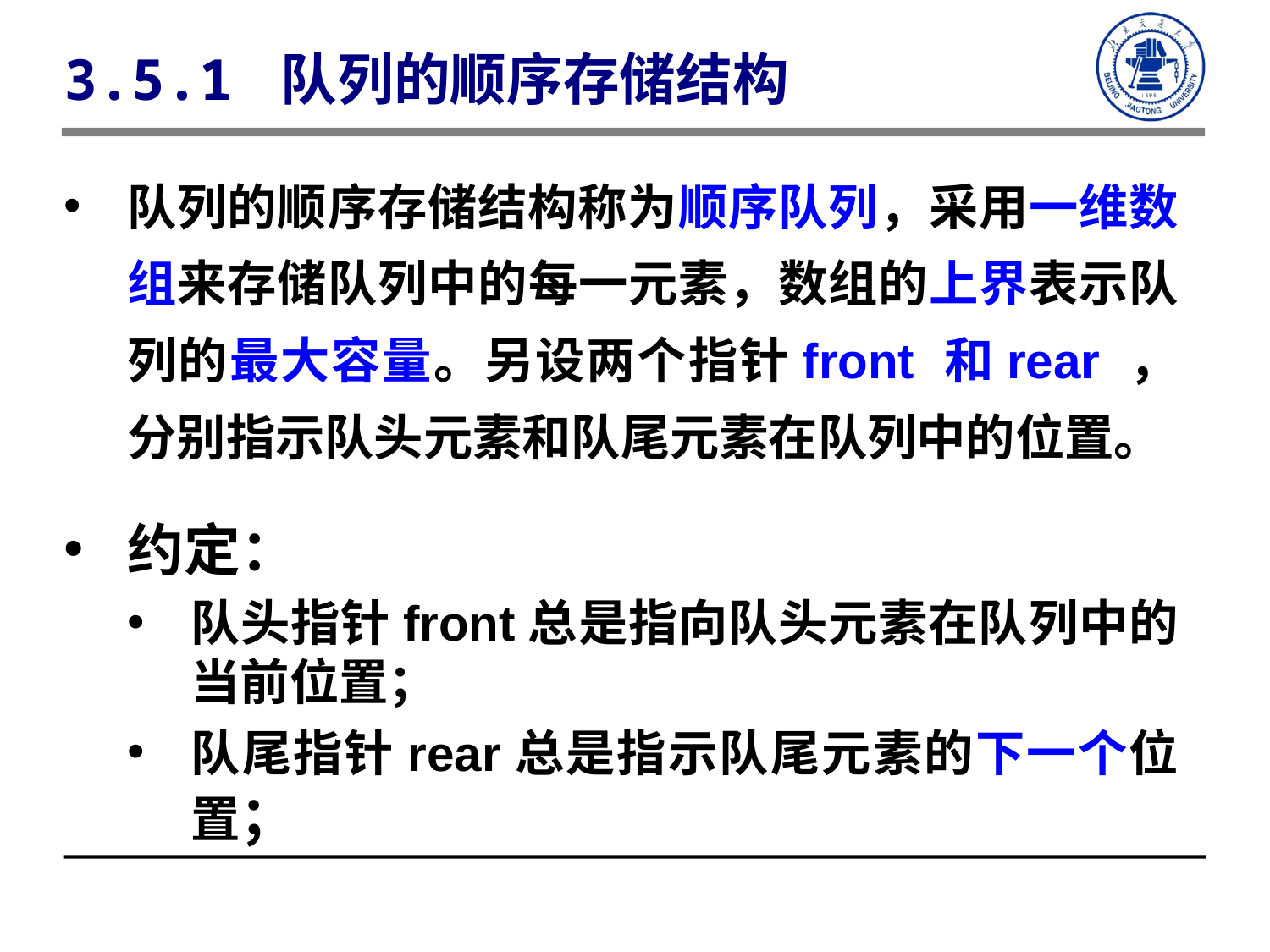

3.5.1 队列的顺序存储结构
队列的顺序存储结构称为顺序队列，采用一维数组来存储队列中的每一元素，数组的上界表示队列的最大容量。另设两个指针front 和rear ，分别指示队头元素和队尾元素在队列中的位置。
约定：
队头指针front总是指向队头元素在队列中的当前位置；
队尾指针rear总是指示队尾元素的下一个位置；